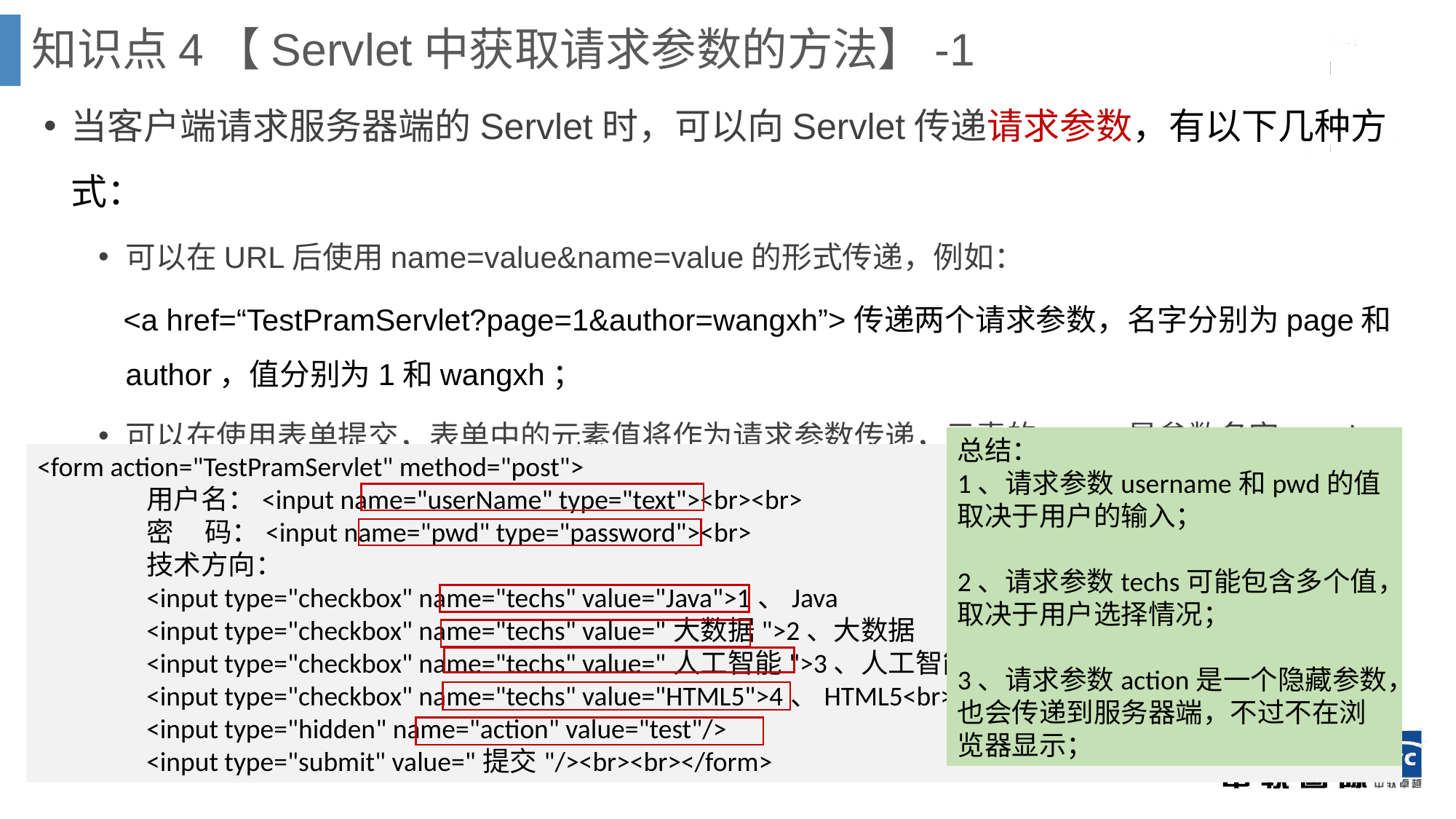

知识点4【Servlet中获取请求参数的方法】-1
当客户端请求服务器端的Servlet时，可以向Servlet传递请求参数，有以下几种方式：
可以在URL后使用name=value&name=value的形式传递，例如：
   <a href=“TestPramServlet?page=1&author=wangxh”>传递两个请求参数，名字分别为page和author，值分别为1和wangxh；
可以在使用表单提交，表单中的元素值将作为请求参数传递，元素的name是参数名字，value的值是参数的值，例如：testParam.html

总结：
1、请求参数username和pwd的值取决于用户的输入；

2、请求参数techs可能包含多个值，取决于用户选择情况；

3、请求参数action是一个隐藏参数，也会传递到服务器端，不过不在浏览器显示；
<form action="TestPramServlet" method="post">
	用户名：<input name="userName" type="text"><br><br>
	密     码：<input name="pwd" type="password"><br>
	技术方向：
	<input type="checkbox" name="techs" value="Java">1、Java
	<input type="checkbox" name="techs" value="大数据">2、大数据
	<input type="checkbox" name="techs" value="人工智能">3、人工智能
	<input type="checkbox" name="techs" value="HTML5">4、HTML5<br>
	<input type="hidden" name="action" value="test"/>
	<input type="submit" value="提交"/><br><br></form>